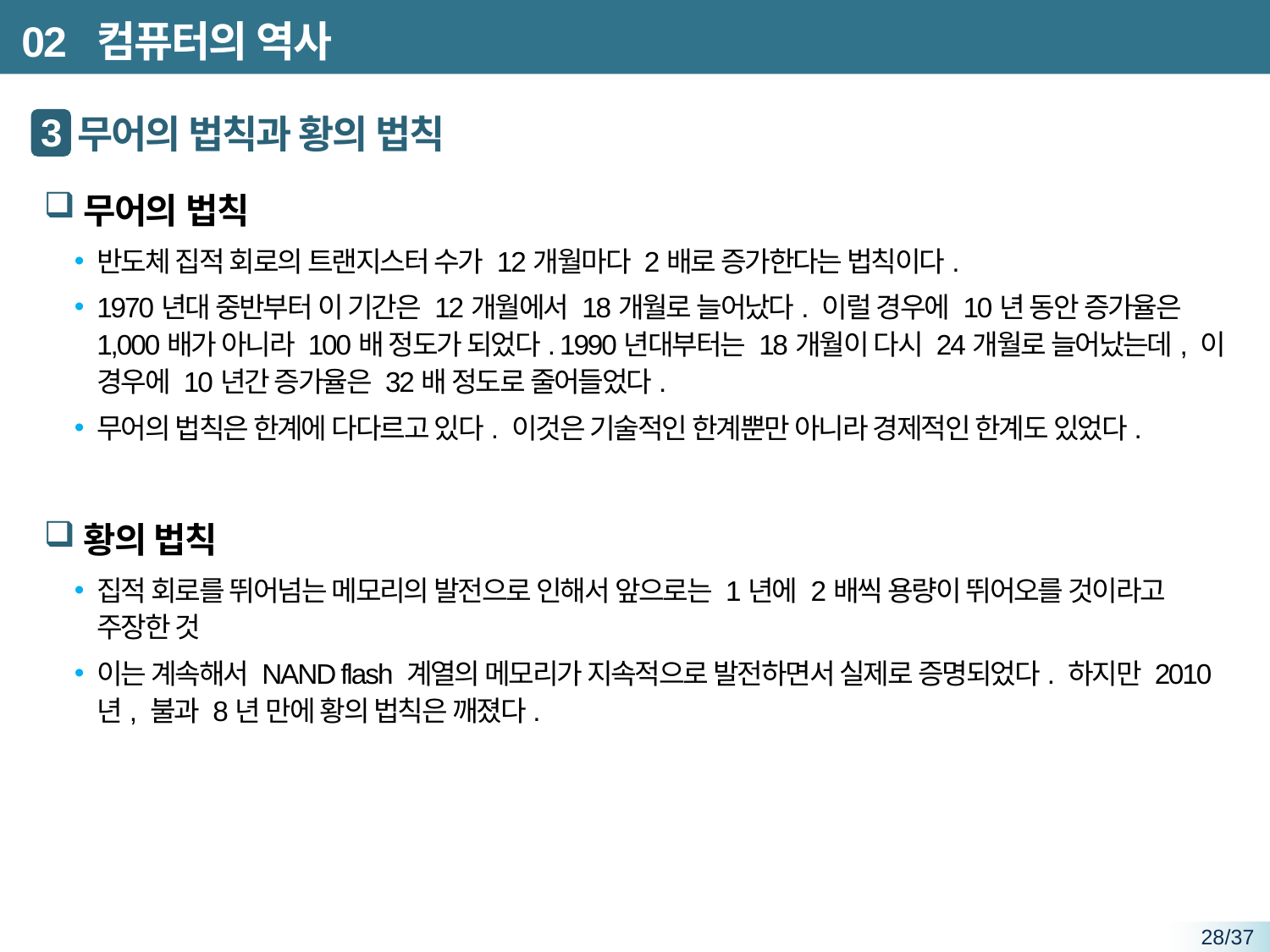

# 02  컴퓨터의 역사
     무어의 법칙과 황의 법칙
무어의 법칙
반도체 집적 회로의 트랜지스터 수가 12개월마다 2배로 증가한다는 법칙이다.
1970년대 중반부터 이 기간은 12개월에서 18개월로 늘어났다. 이럴 경우에 10년 동안 증가율은 1,000배가 아니라 100배 정도가 되었다. 1990년대부터는 18개월이 다시 24개월로 늘어났는데, 이 경우에 10년간 증가율은 32배 정도로 줄어들었다.
무어의 법칙은 한계에 다다르고 있다. 이것은 기술적인 한계뿐만 아니라 경제적인 한계도 있었다.

황의 법칙
집적 회로를 뛰어넘는 메모리의 발전으로 인해서 앞으로는 1년에 2배씩 용량이 뛰어오를 것이라고 주장한 것
이는 계속해서 NAND flash 계열의 메모리가 지속적으로 발전하면서 실제로 증명되었다. 하지만 2010년, 불과 8년 만에 황의 법칙은 깨졌다.

3